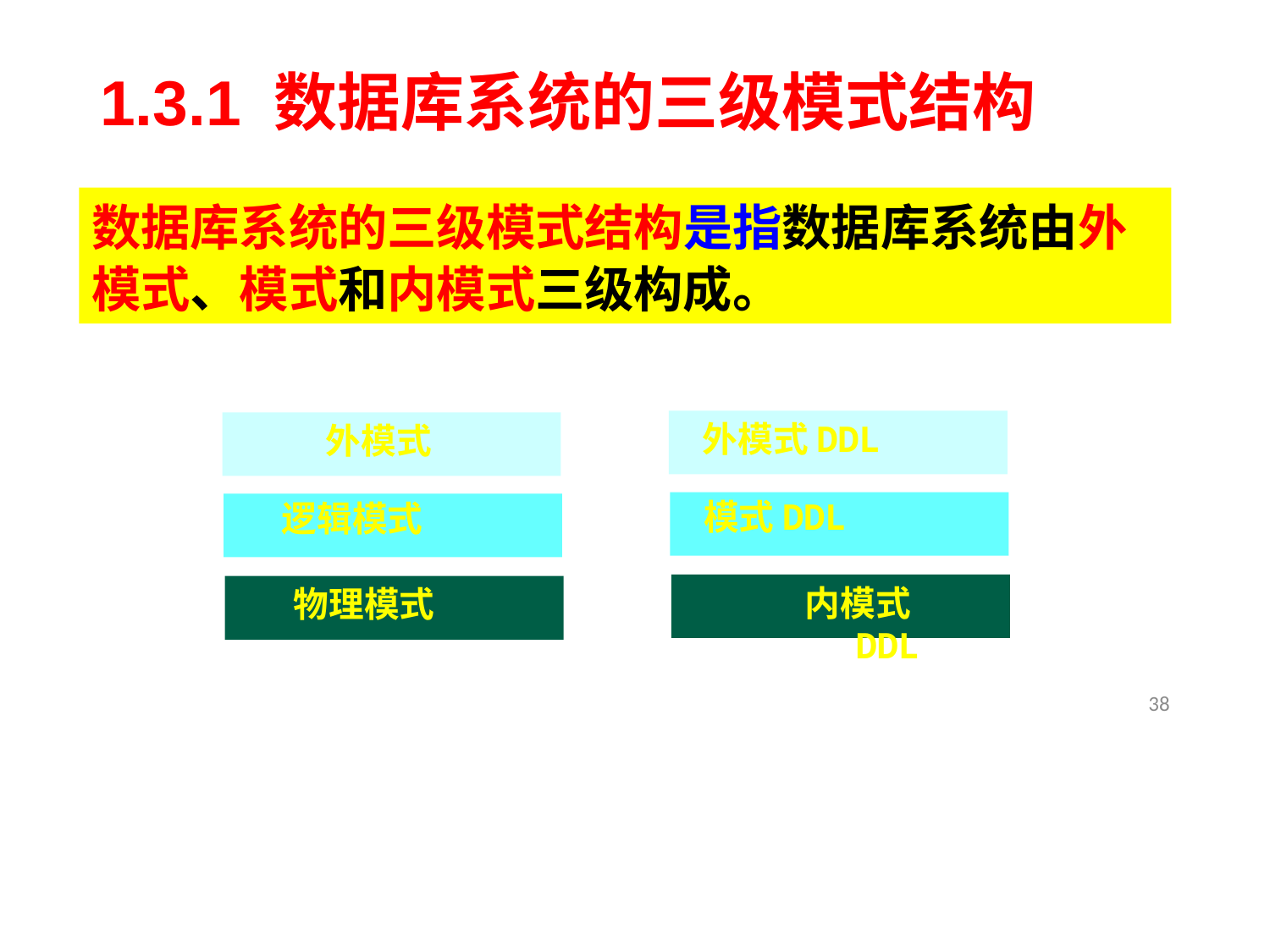

# 1.3.1 数据库系统的三级模式结构
数据库系统的三级模式结构是指数据库系统由外模式、模式和内模式三级构成。

外模式DDL

外模式

模式DDL
  逻辑模式

内模式DDL

物理模式
38